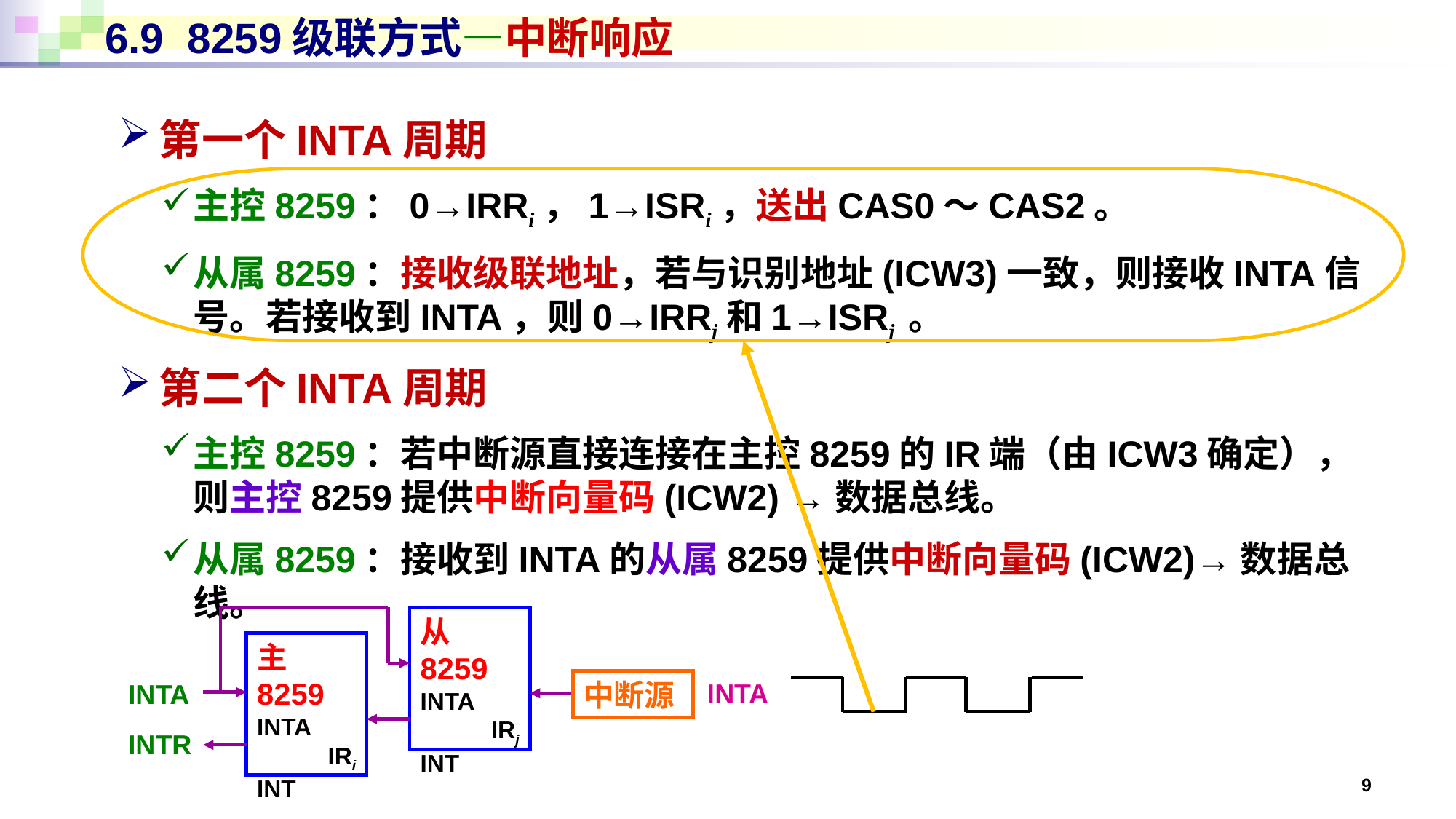

# 6.9  8259级联方式—中断响应
第一个INTA周期
主控8259：0→IRRi，1→ISRi，送出CAS0～CAS2。
从属8259：接收级联地址，若与识别地址(ICW3)一致，则接收INTA信号。若接收到INTA，则0→IRRj和1→ISRj 。
第二个INTA周期
主控8259：若中断源直接连接在主控8259的IR端（由ICW3确定），则主控8259提供中断向量码(ICW2) →数据总线。
从属8259：接收到INTA的从属8259提供中断向量码(ICW2)→数据总线。

从8259
INTA
          IRj
INT
主8259
INTA
          IRi
INT
中断源
INTR
INTA
INTA
9